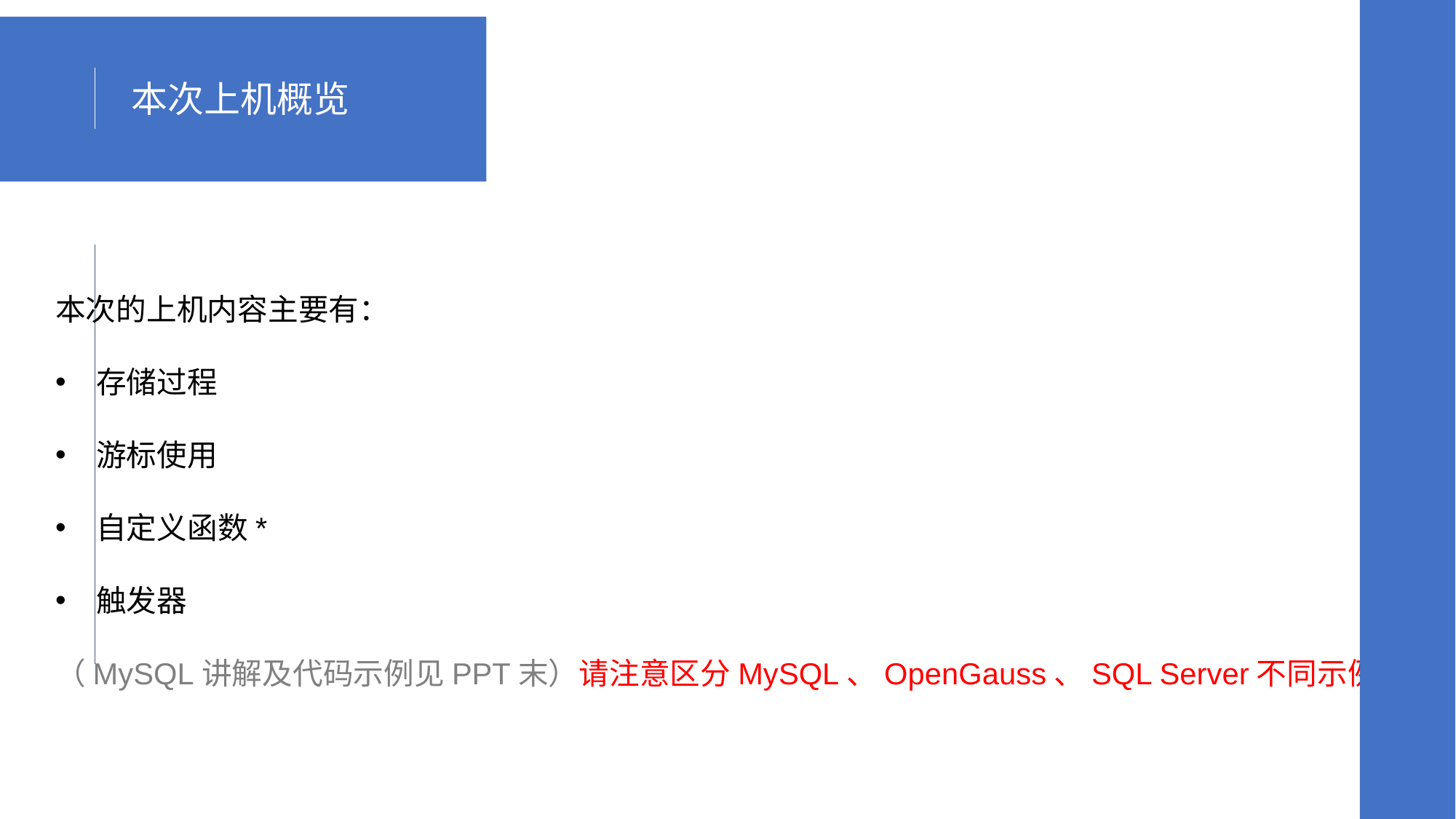

本次上机概览
本次的上机内容主要有：

存储过程

游标使用

自定义函数*

触发器

（MySQL讲解及代码示例见PPT末）请注意区分MySQL、OpenGauss、SQL Server不同示例